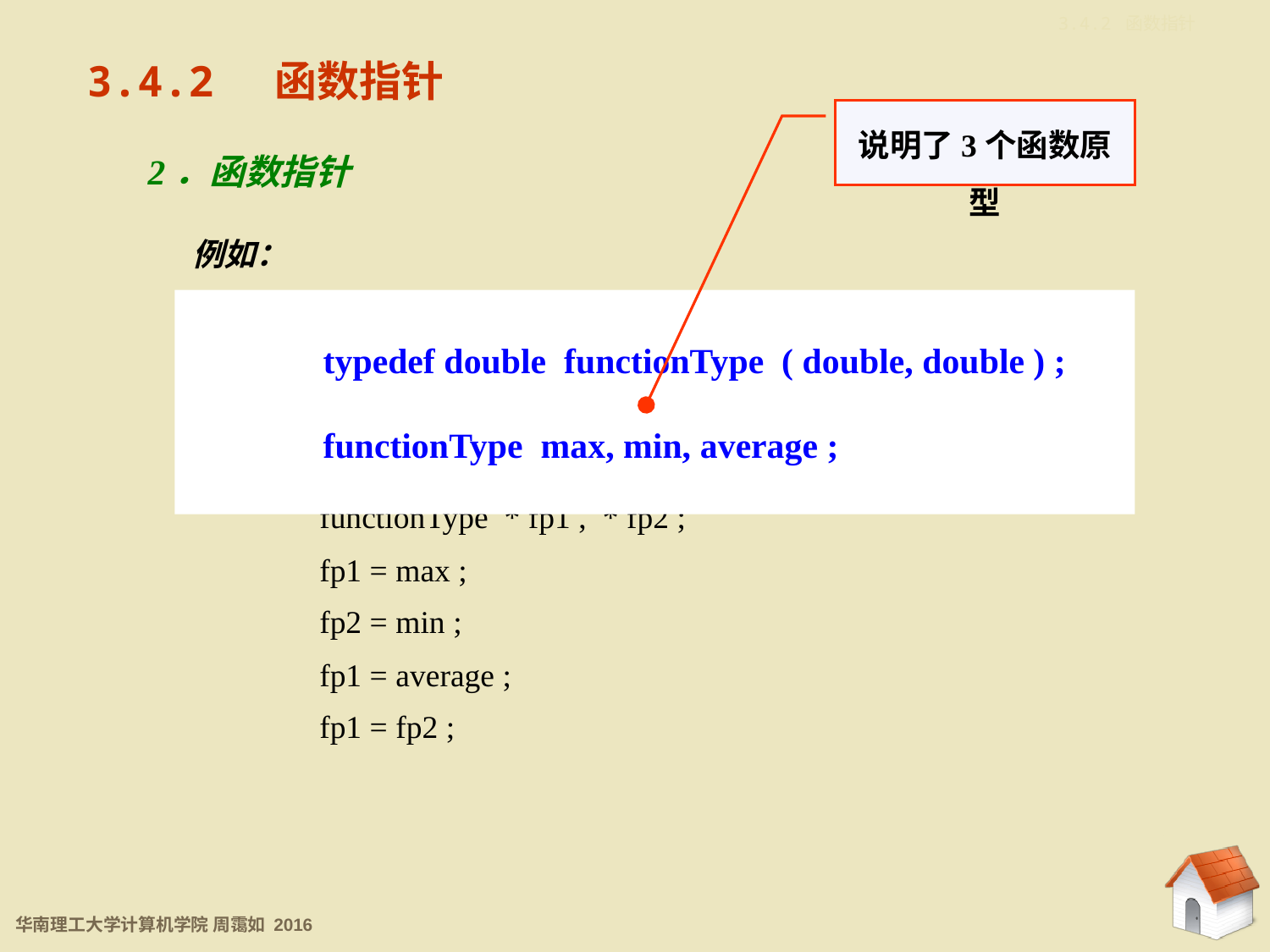

3.4.2 函数指针
3.4.2  函数指针
说明了3个函数原型
2．函数指针
例如：
	double max ( double, double ) ;
	double min ( double, double ) ;
	double average ( double, double ) ;
	typedef double  functionType  ( double, double ) ;
	functionType  * fp1 ,  * fp2 ;
	fp1 = max ;
	fp2 = min ;
	fp1 = average ;
	fp1 = fp2 ;
	 typedef double  functionType  ( double, double ) ;
	 functionType  max, min, average ;